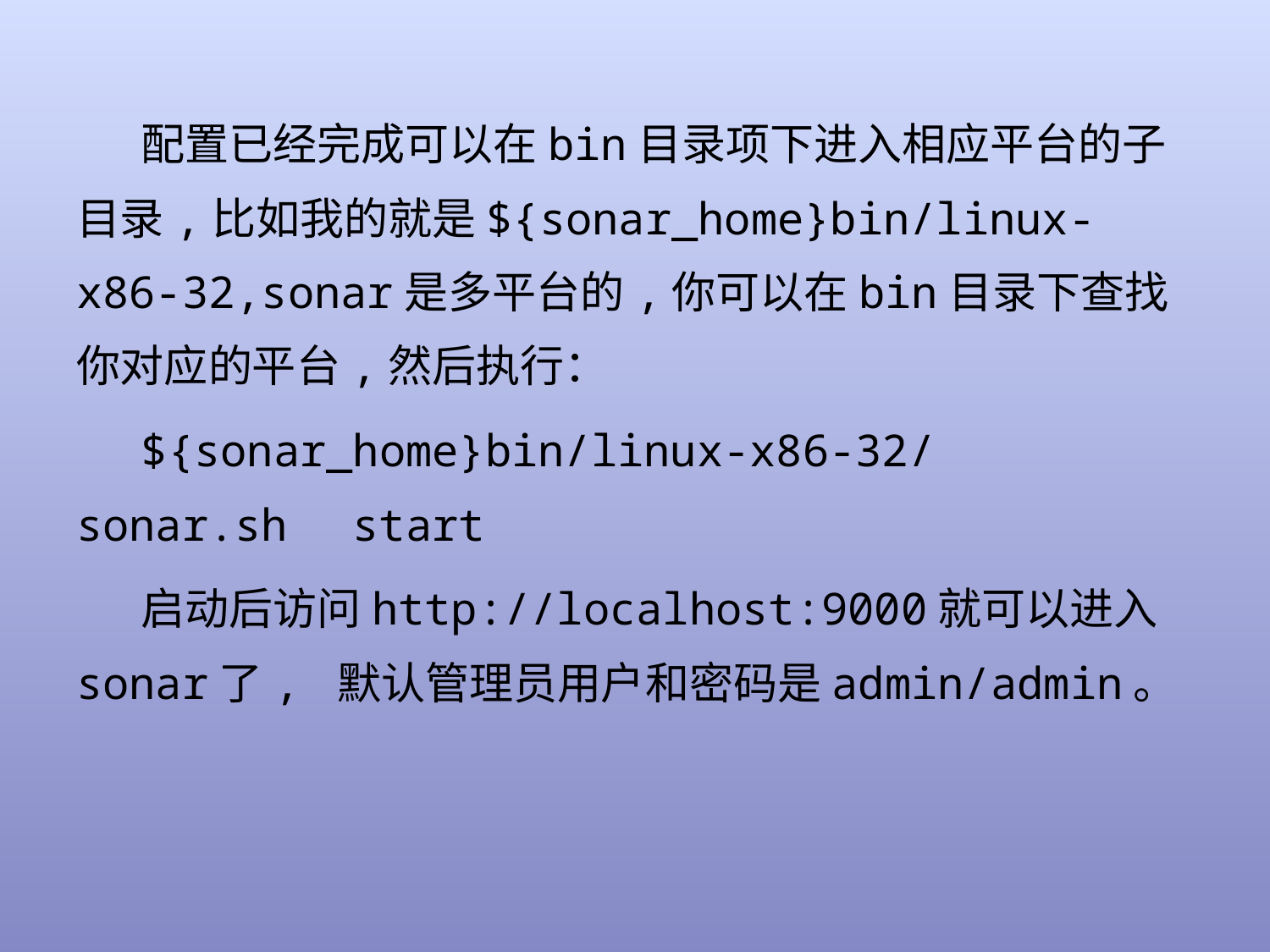

配置已经完成可以在bin目录项下进入相应平台的子目录,比如我的就是${sonar_home}bin/linux-x86-32,sonar是多平台的,你可以在bin目录下查找你对应的平台,然后执行：
${sonar_home}bin/linux-x86-32/sonar.sh　start
启动后访问http://localhost:9000就可以进入sonar了, 默认管理员用户和密码是admin/admin。